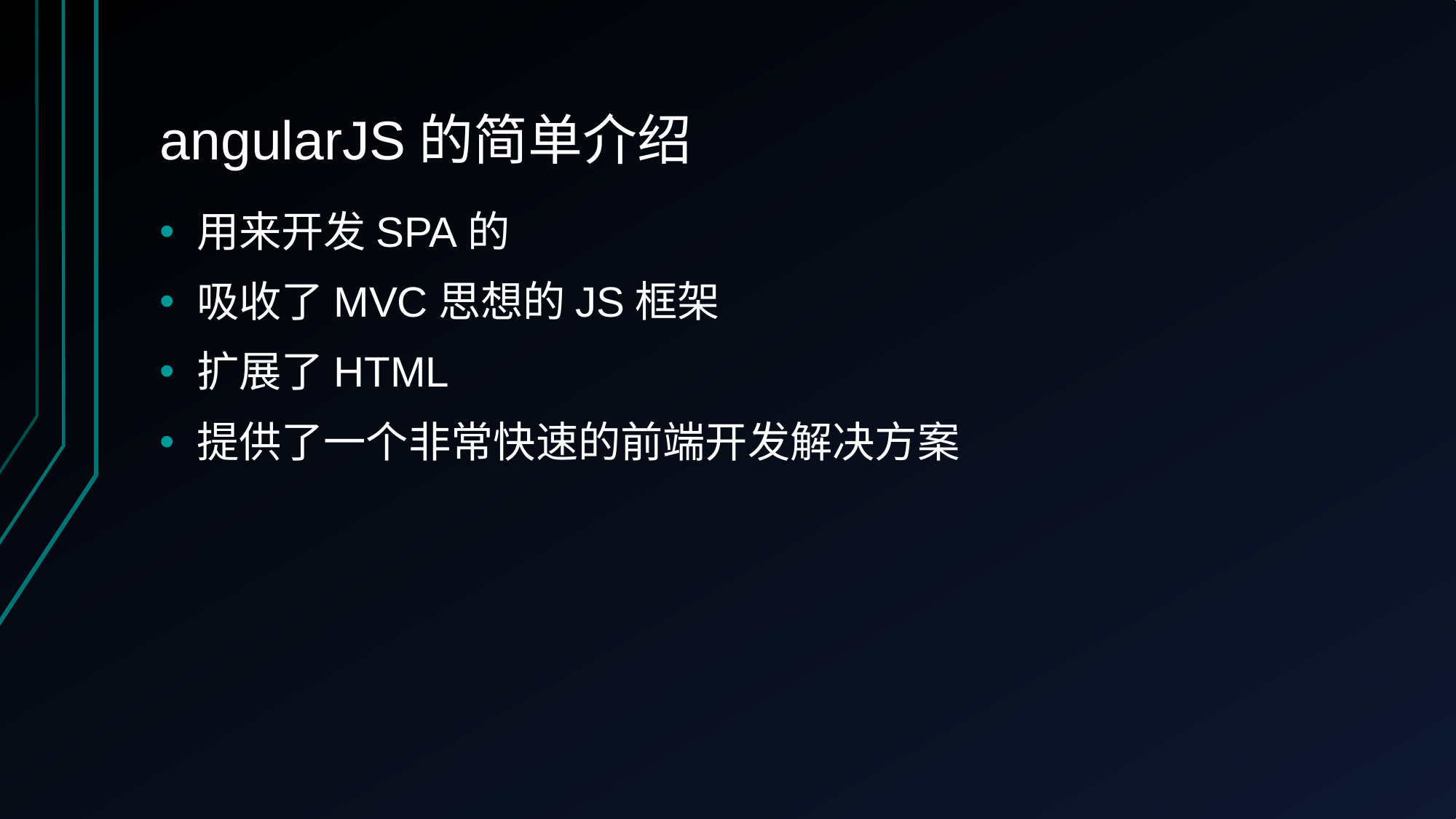

# angularJS的简单介绍
用来开发SPA的
吸收了MVC思想的JS框架
扩展了HTML
提供了一个非常快速的前端开发解决方案